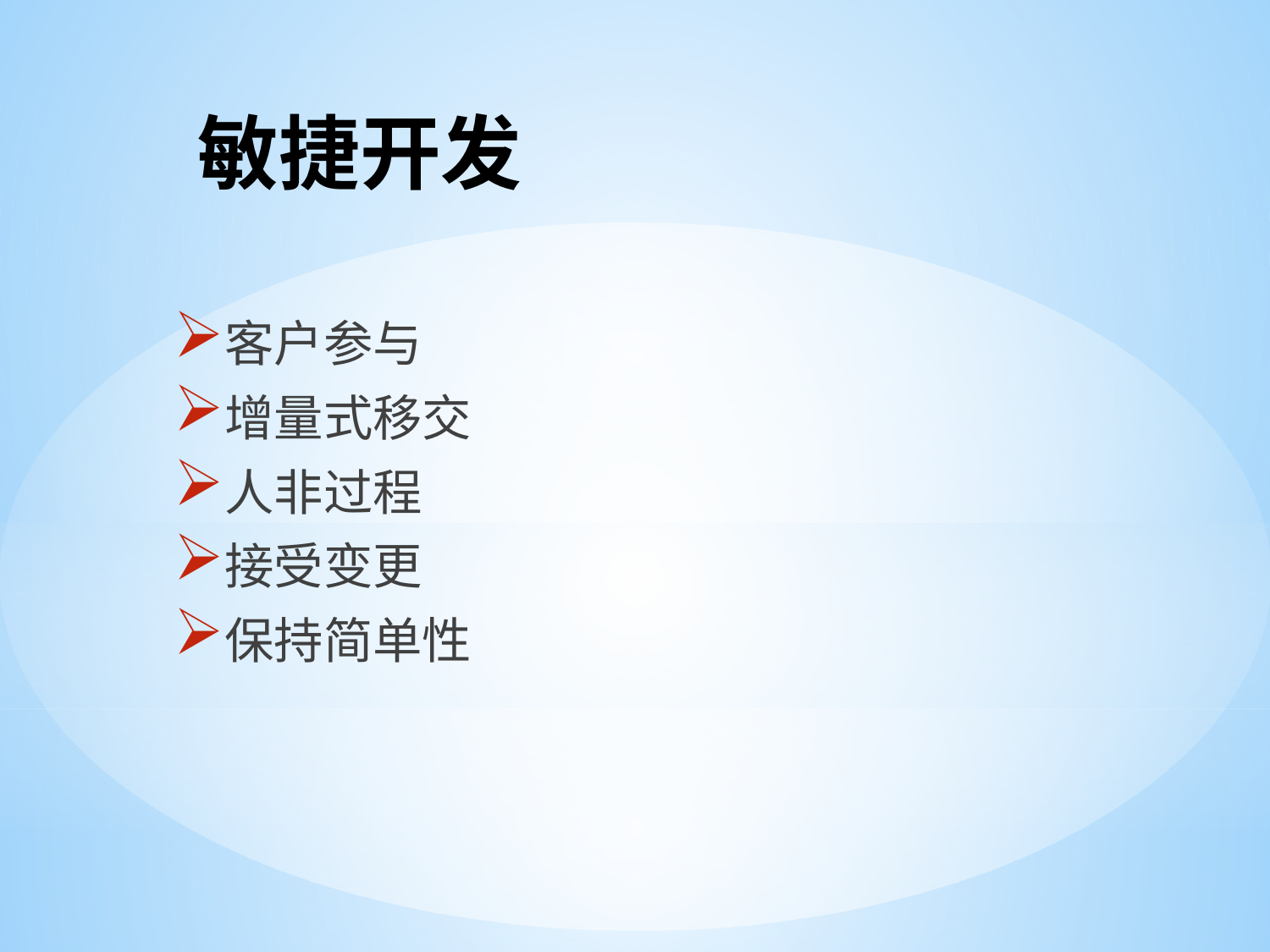

# 敏捷开发
客户参与
增量式移交
人非过程
接受变更
保持简单性